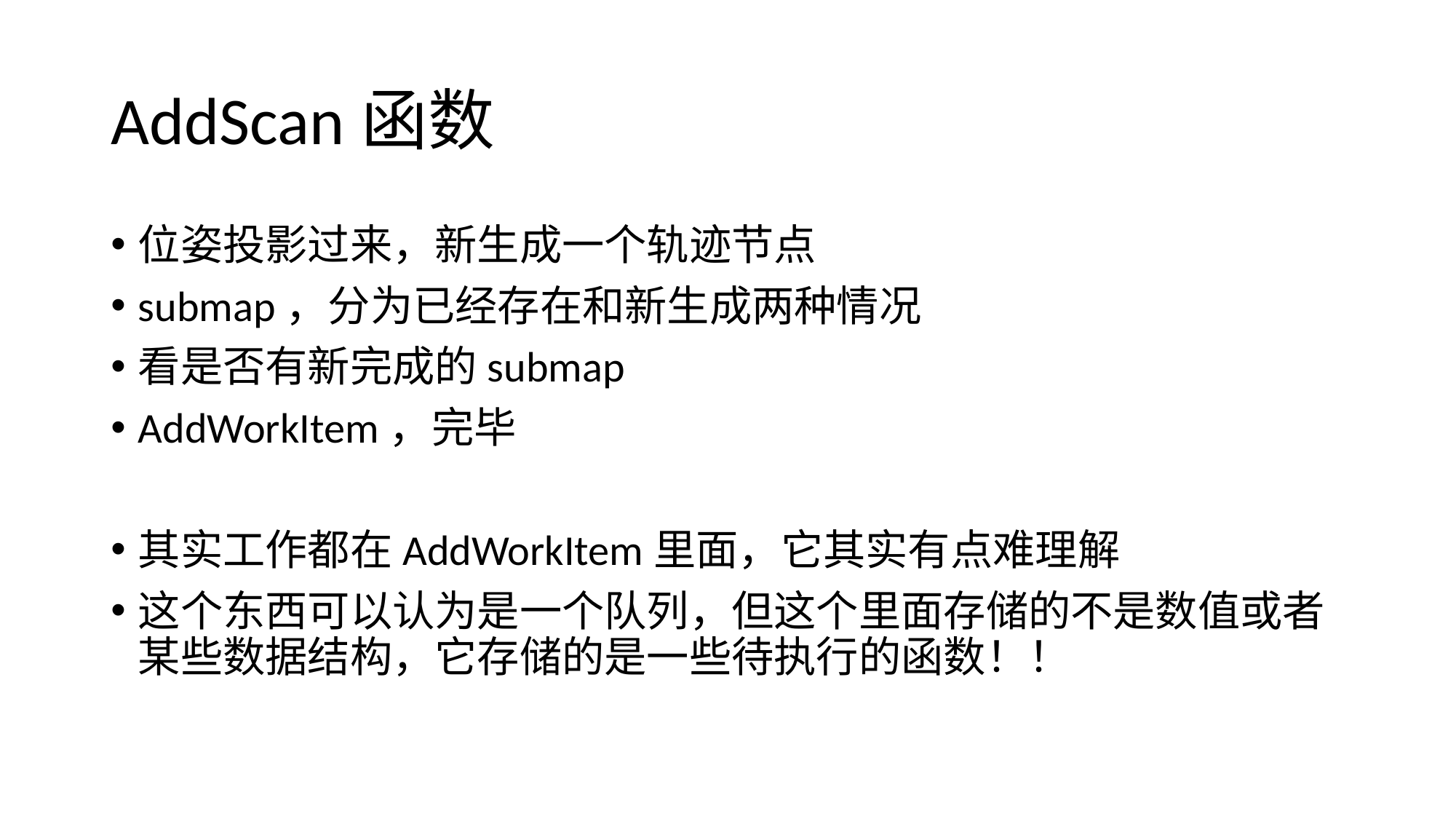

# AddScan函数
位姿投影过来，新生成一个轨迹节点
submap，分为已经存在和新生成两种情况
看是否有新完成的submap
AddWorkItem，完毕

其实工作都在AddWorkItem里面，它其实有点难理解
这个东西可以认为是一个队列，但这个里面存储的不是数值或者某些数据结构，它存储的是一些待执行的函数！！